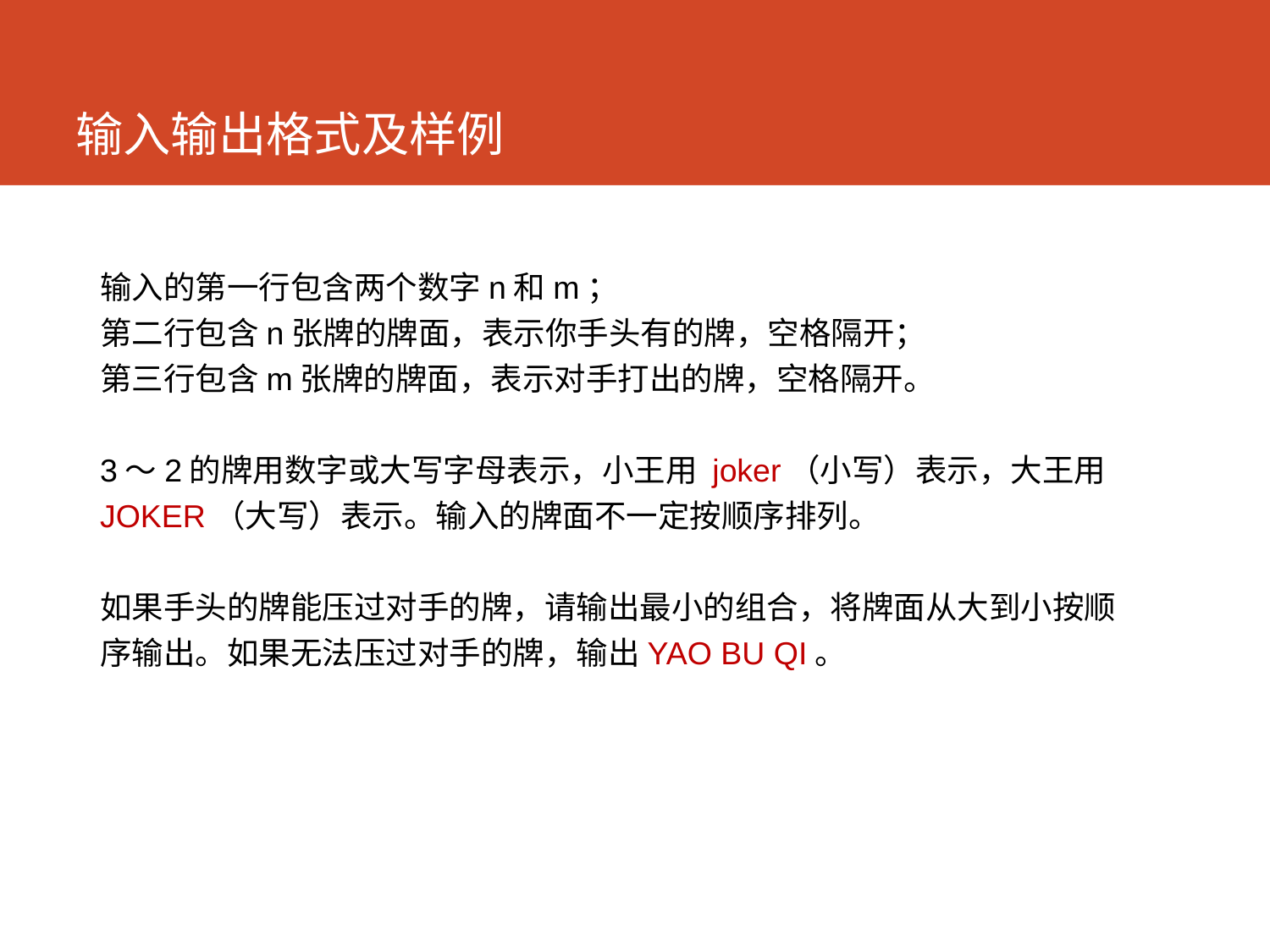

# 输入输出格式及样例
输入的第一行包含两个数字n和m；
第二行包含n张牌的牌面，表示你手头有的牌，空格隔开；
第三行包含m张牌的牌面，表示对手打出的牌，空格隔开。

3～2的牌用数字或大写字母表示，小王用 joker（小写）表示，大王用JOKER（大写）表示。输入的牌面不一定按顺序排列。

如果手头的牌能压过对手的牌，请输出最小的组合，将牌面从大到小按顺序输出。如果无法压过对手的牌，输出YAO BU QI。